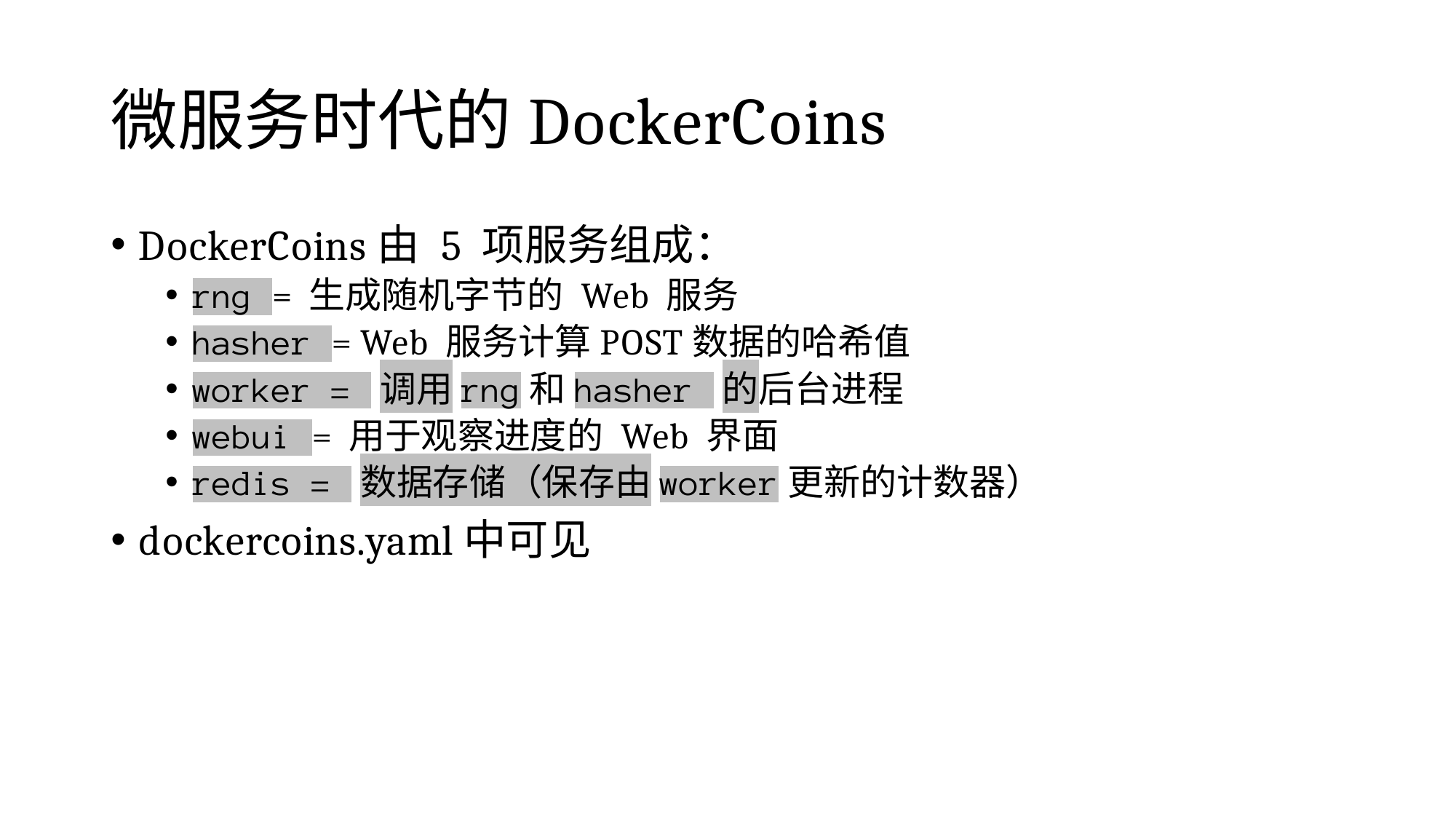

# 微服务时代的DockerCoins
DockerCoins由 5 项服务组成：
rng = 生成随机字节的 Web 服务
hasher = Web 服务计算POST数据的哈希值
worker = 调用rng和hasher 的后台进程
webui = 用于观察进度的 Web 界面
redis = 数据存储（保存由worker更新的计数器）
dockercoins.yaml中可见